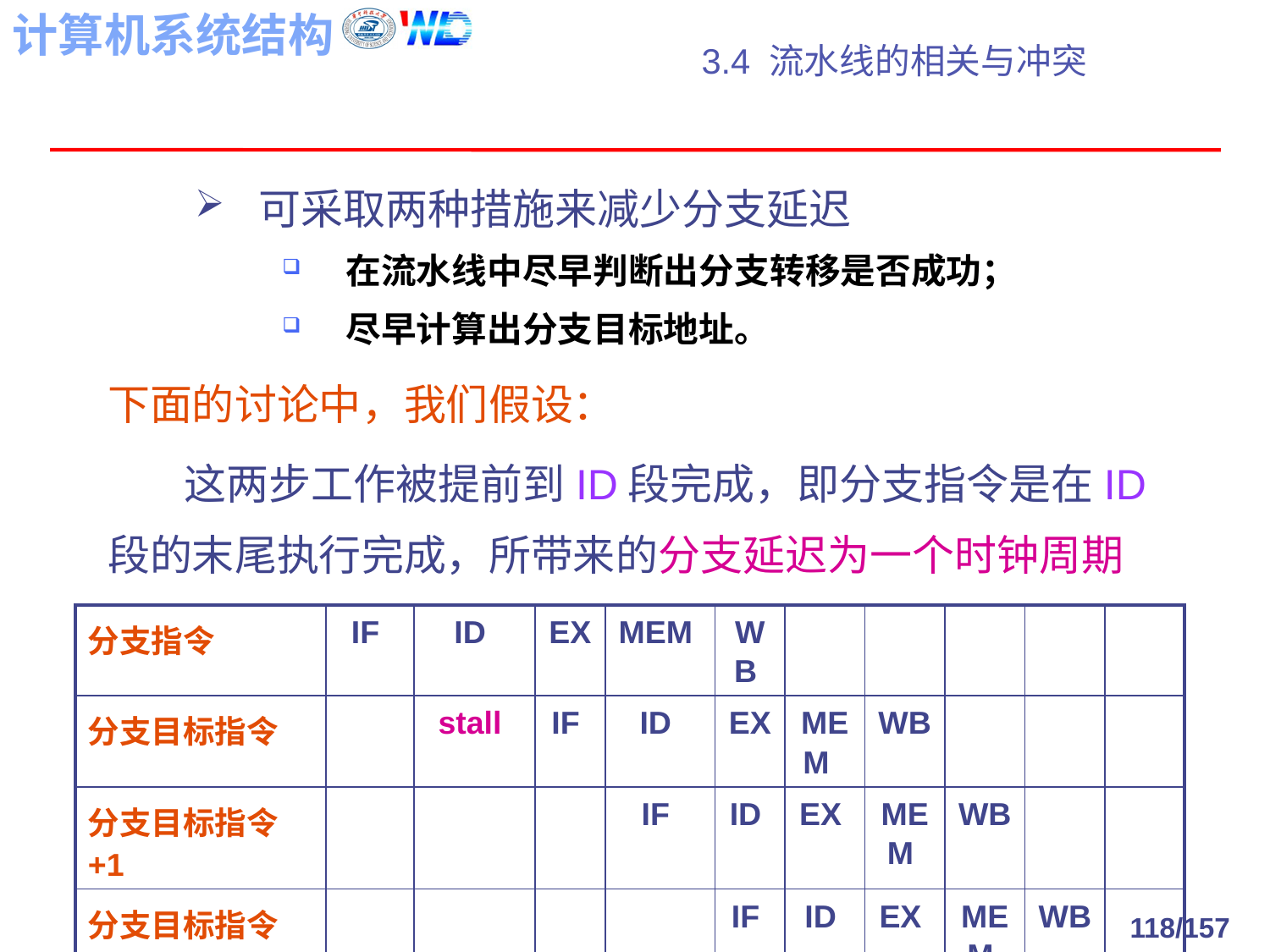

# 3.4 流水线的相关与冲突
可采取两种措施来减少分支延迟
在流水线中尽早判断出分支转移是否成功；
尽早计算出分支目标地址。
下面的讨论中，我们假设：
       这两步工作被提前到ID段完成，即分支指令是在ID段的末尾执行完成，所带来的分支延迟为一个时钟周期
| 分支指令 | IF | ID | EX | MEM | WB |  |  |  |  |  |
| --- | --- | --- | --- | --- | --- | --- | --- | --- | --- | --- |
| 分支目标指令 |  | stall | IF | ID | EX | MEM | WB |  |  |  |
| 分支目标指令+1 |  |  |  | IF | ID | EX | MEM | WB |  |  |
| 分支目标指令+2 |  |  |  |  | IF | ID | EX | MEM | WB |  |
| 分支目标指令+3 |  |  |  |  |  | IF | ID | EX | MEM | WB |